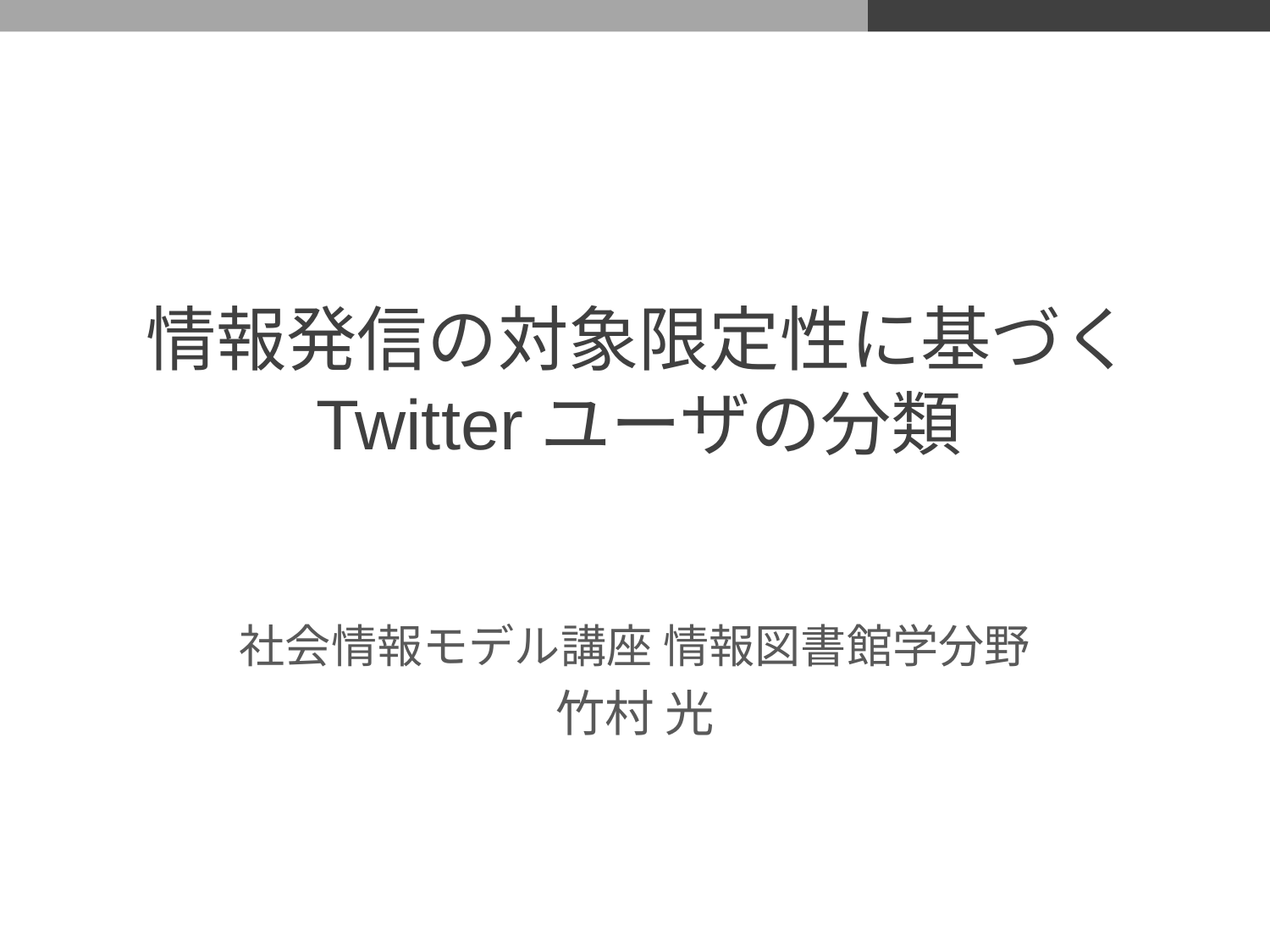

情報発信の対象限定性に基づく
Twitterユーザの分類
社会情報モデル講座 情報図書館学分野
竹村 光